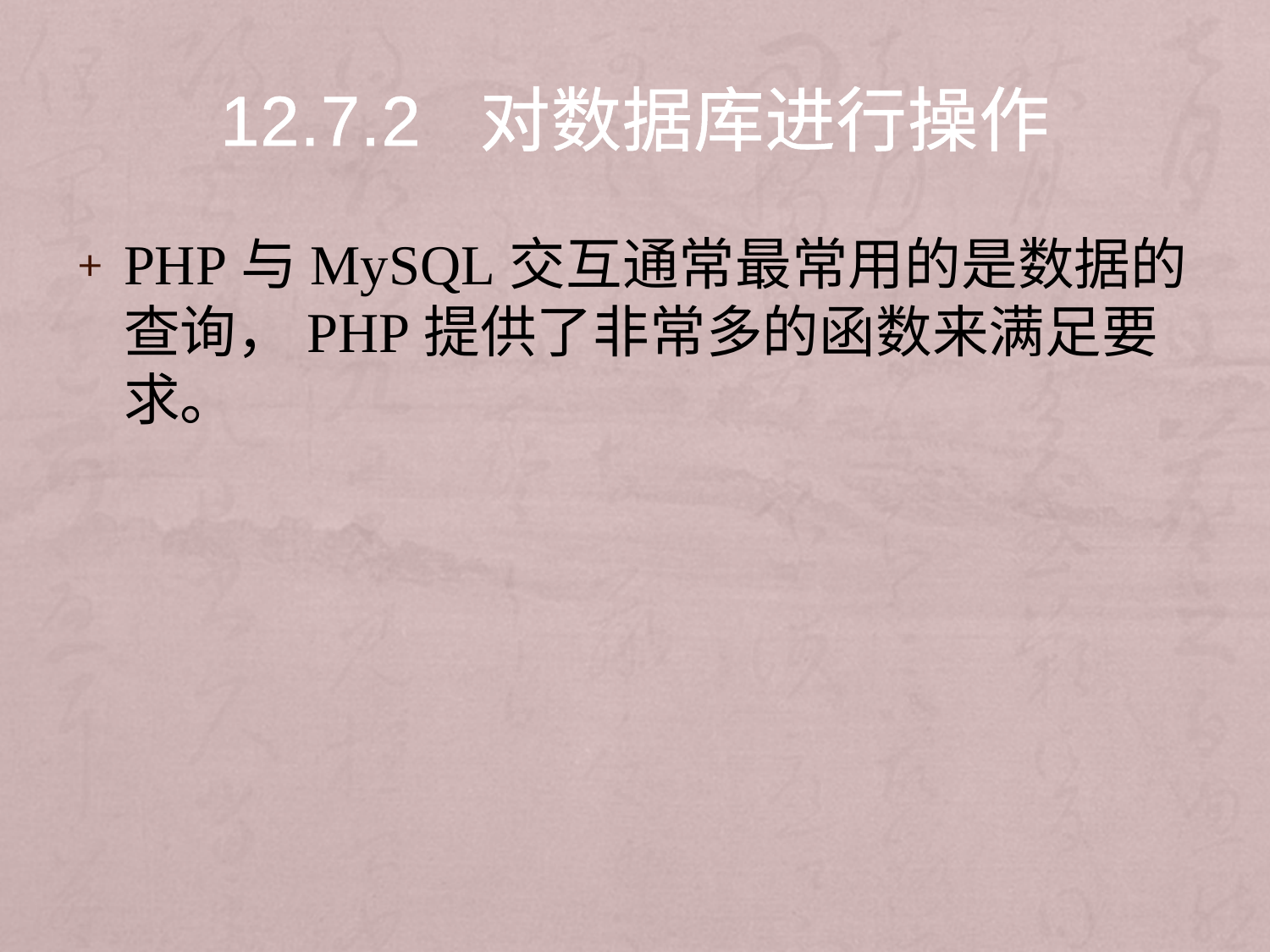

# 12.7.2  对数据库进行操作
PHP与MySQL交互通常最常用的是数据的查询，PHP提供了非常多的函数来满足要求。